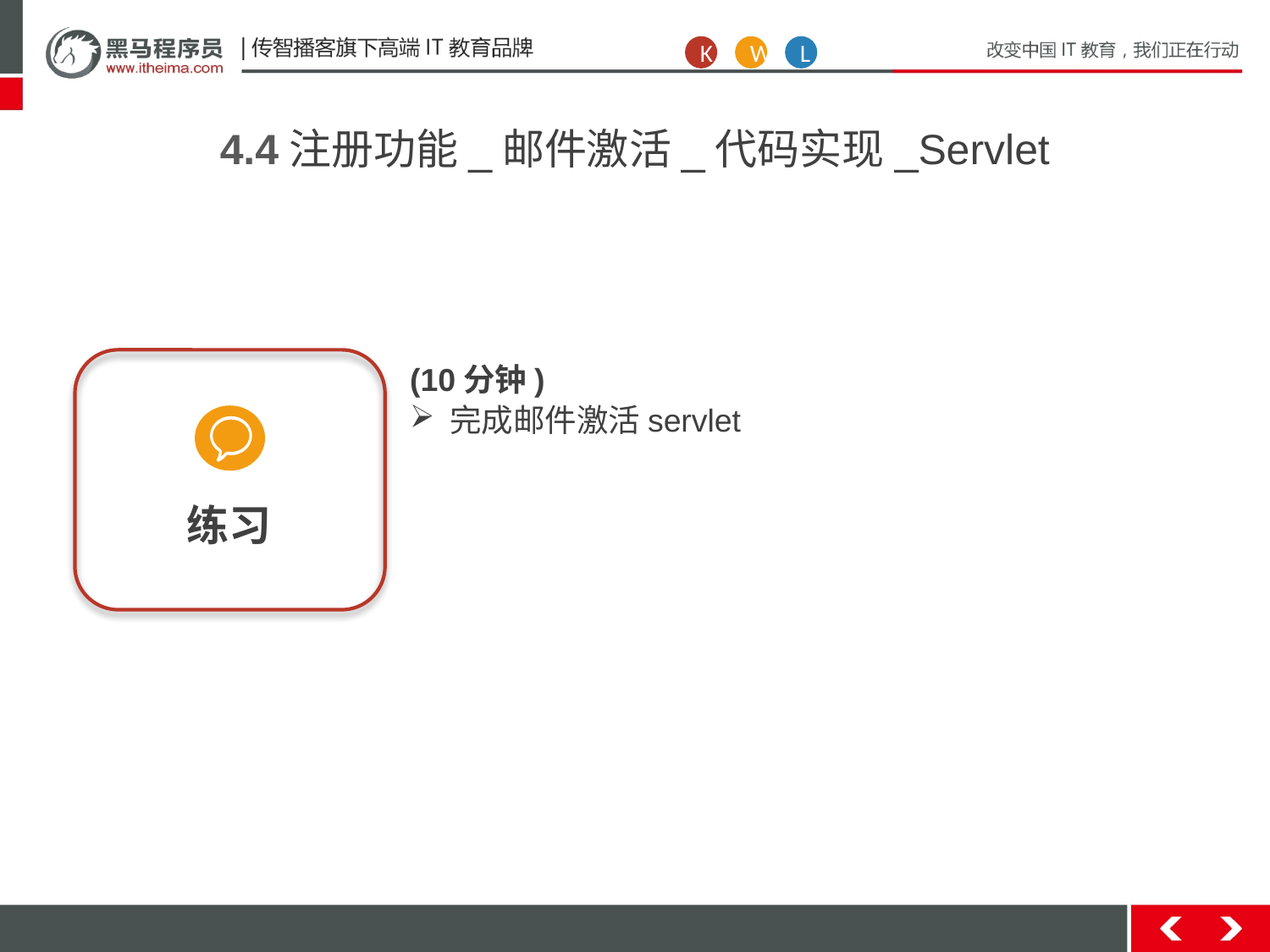

K
W
L
4.4注册功能_邮件激活_代码实现_Servlet

练习
(10分钟)
完成邮件激活servlet